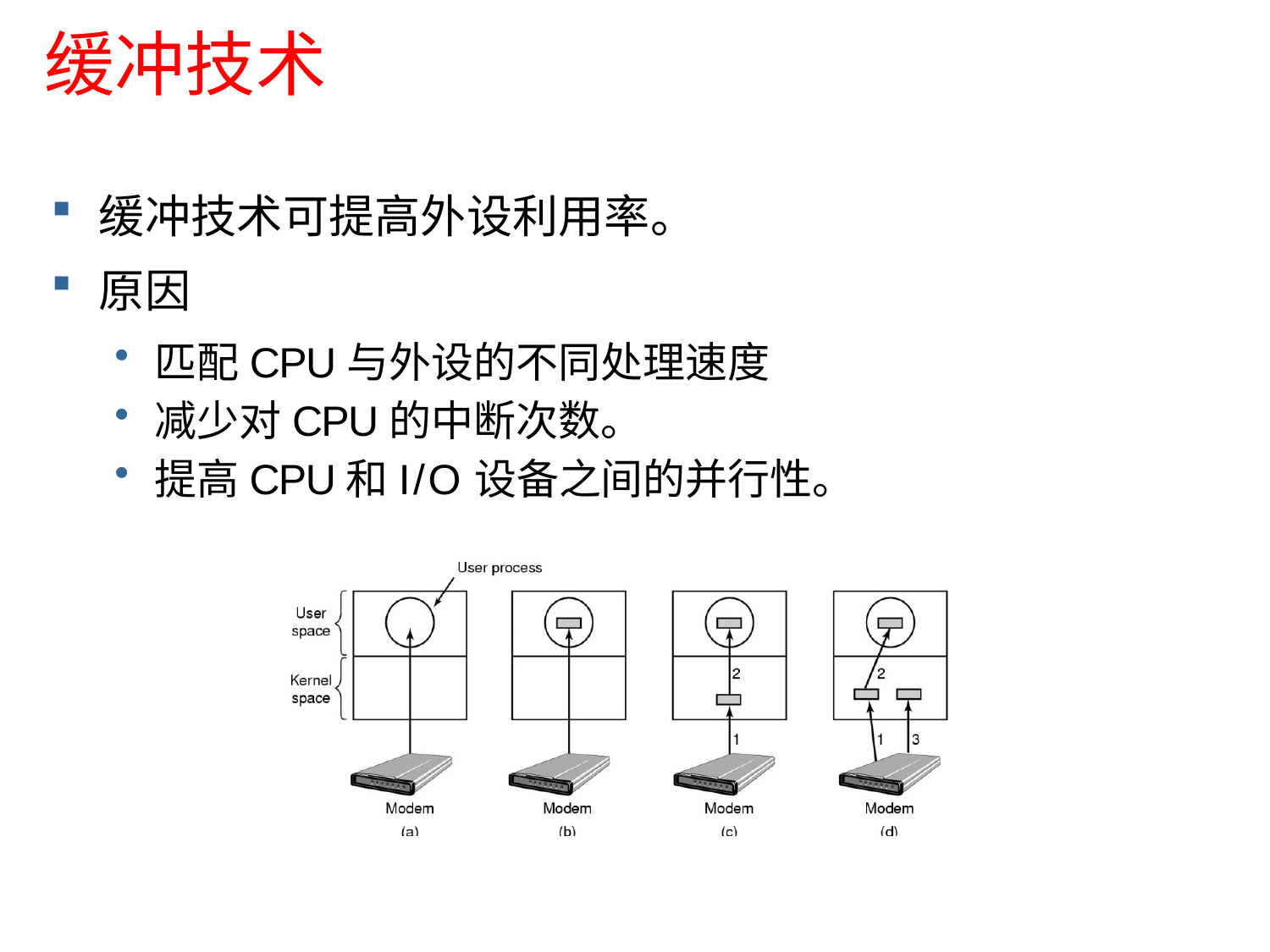

# 缓冲技术
缓冲技术可提高外设利用率。
原因
匹配CPU与外设的不同处理速度
减少对CPU的中断次数。
提高CPU和I/O设备之间的并行性。